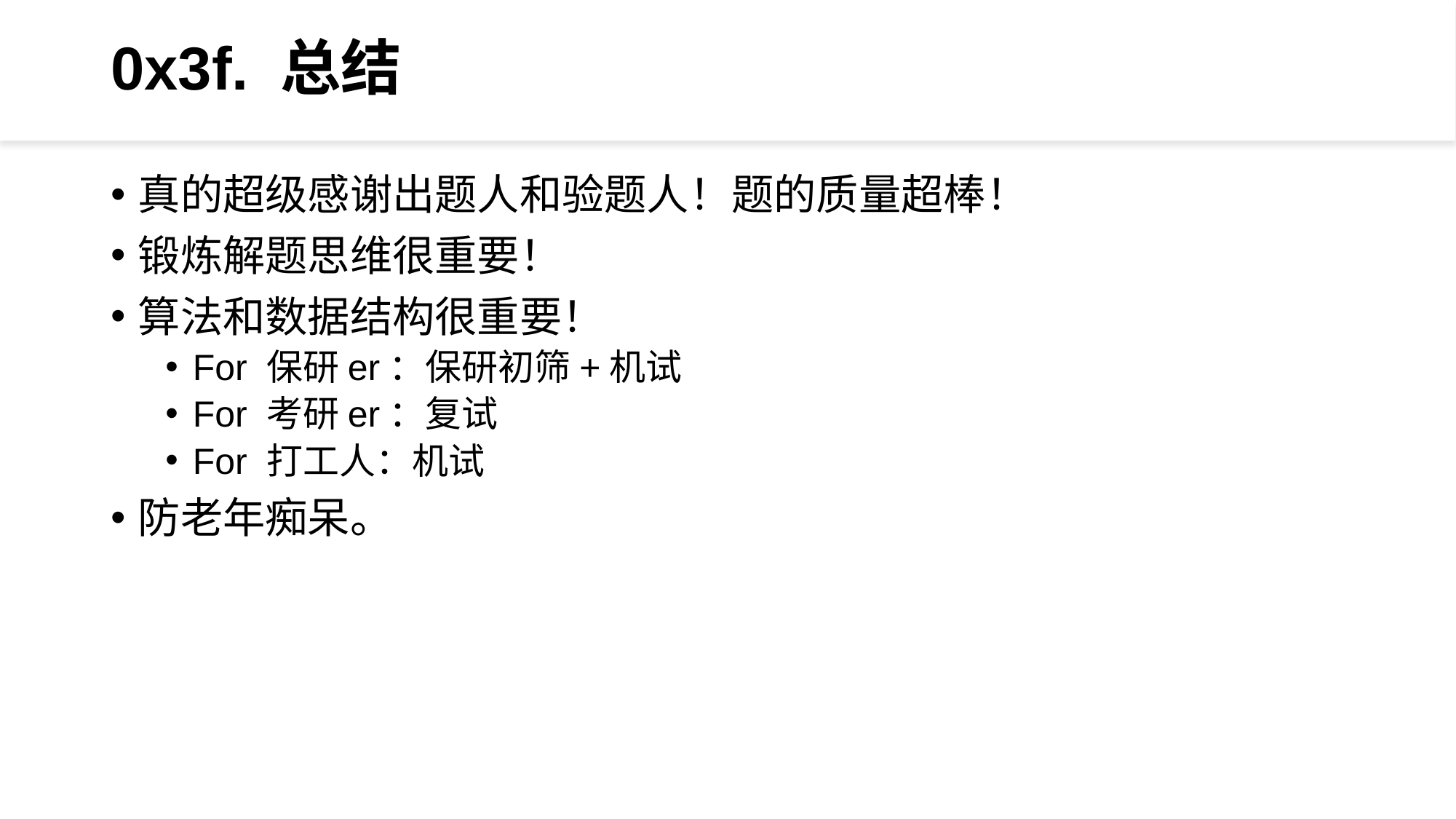

# 0x3f. 总结
真的超级感谢出题人和验题人！题的质量超棒！
锻炼解题思维很重要！
算法和数据结构很重要！
For 保研er：保研初筛+机试
For 考研er：复试
For 打工人：机试
防老年痴呆。